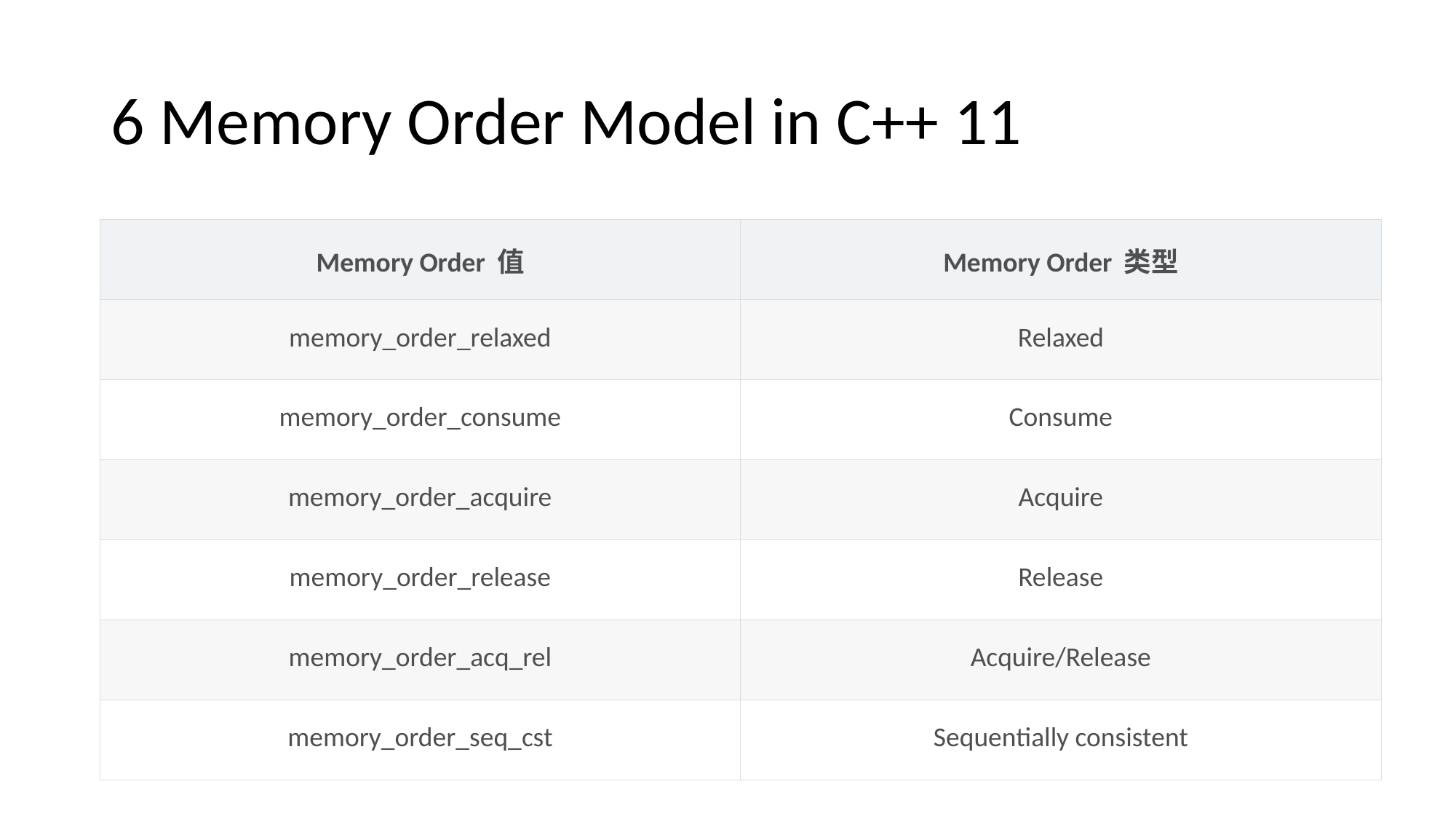

# 6 Memory Order Model in C++ 11
| Memory Order 值 | Memory Order 类型 |
| --- | --- |
| memory\_order\_relaxed | Relaxed |
| memory\_order\_consume | Consume |
| memory\_order\_acquire | Acquire |
| memory\_order\_release | Release |
| memory\_order\_acq\_rel | Acquire/Release |
| memory\_order\_seq\_cst | Sequentially consistent |